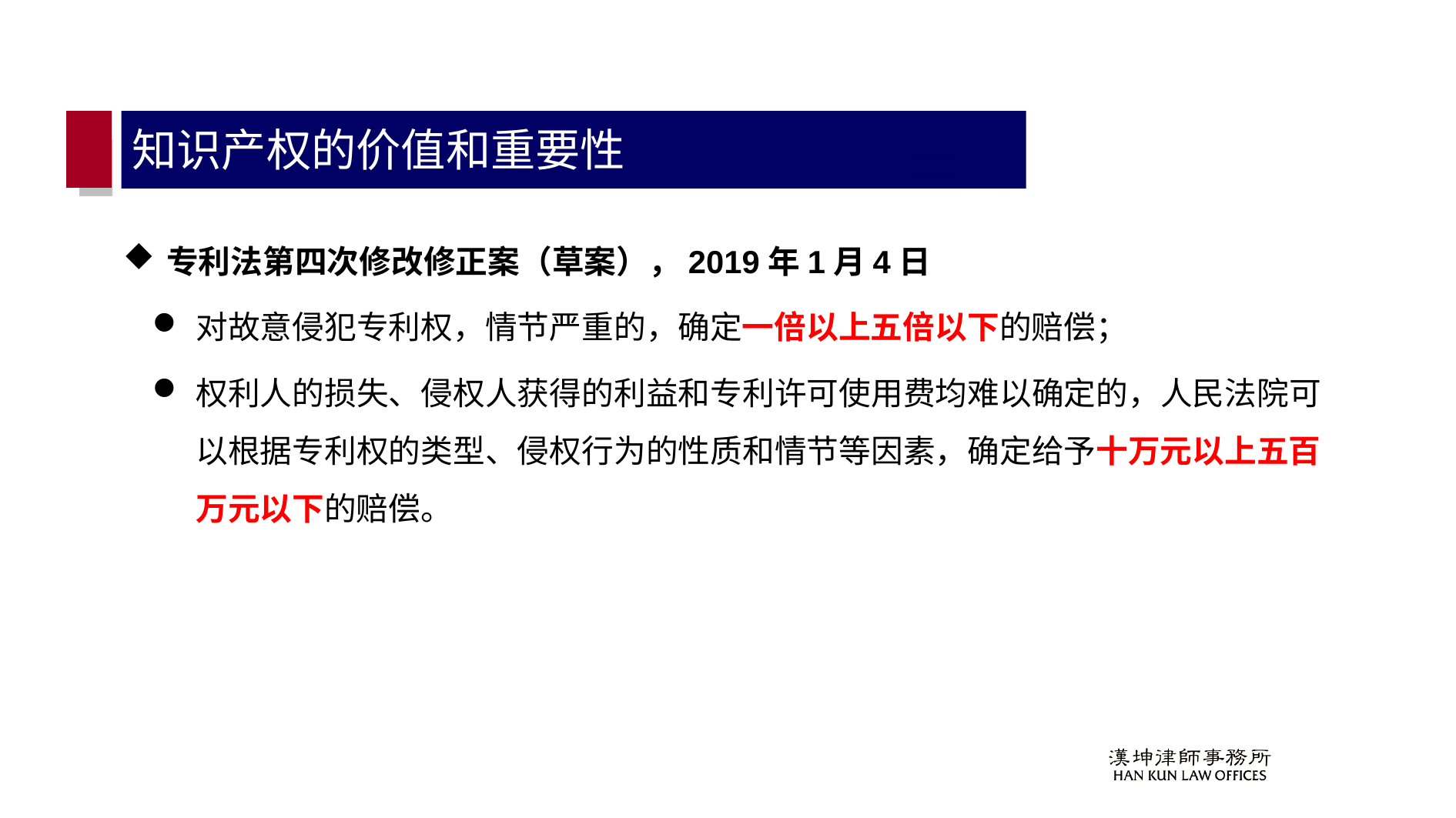

# 知识产权的价值和重要性
专利法第四次修改修正案（草案），2019年1月4日
对故意侵犯专利权，情节严重的，确定一倍以上五倍以下的赔偿；
权利人的损失、侵权人获得的利益和专利许可使用费均难以确定的，人民法院可以根据专利权的类型、侵权行为的性质和情节等因素，确定给予十万元以上五百万元以下的赔偿。